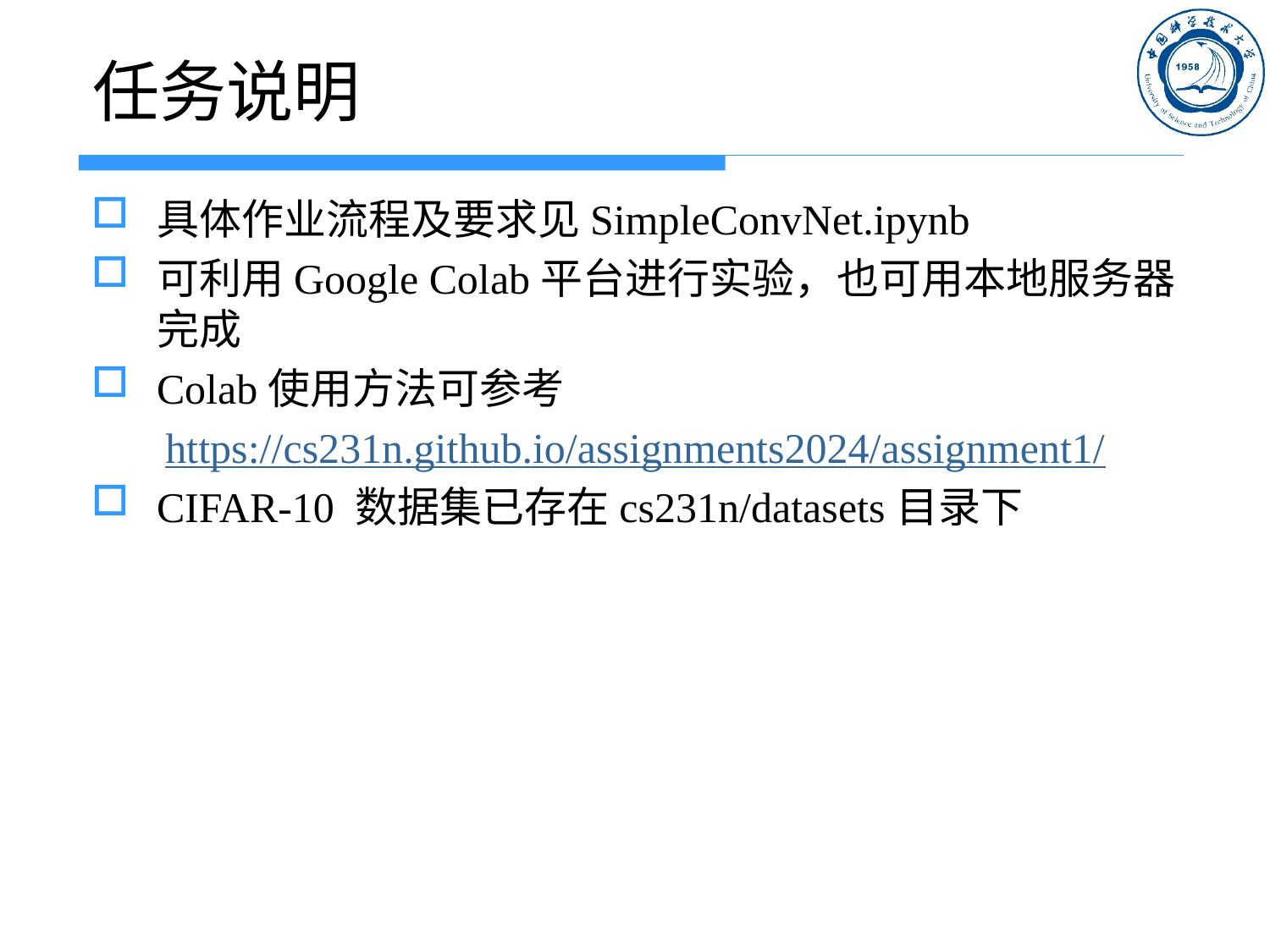

# 任务说明
具体作业流程及要求见SimpleConvNet.ipynb
可利用Google Colab平台进行实验，也可用本地服务器完成
Colab使用方法可参考
       https://cs231n.github.io/assignments2024/assignment1/
CIFAR-10 数据集已存在cs231n/datasets目录下